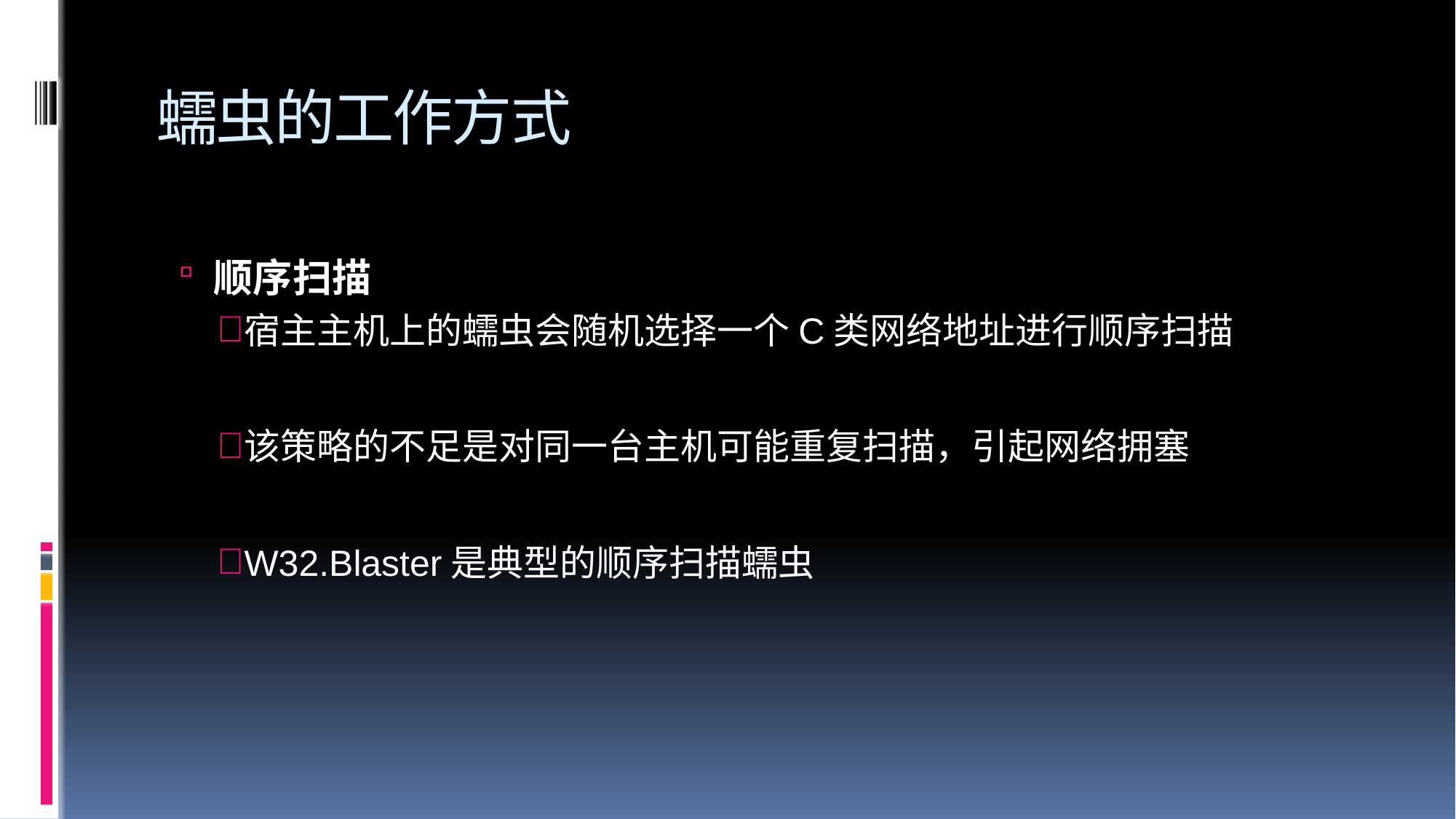

# 蠕虫的工作方式
顺序扫描
宿主主机上的蠕虫会随机选择一个C类网络地址进行顺序扫描

该策略的不足是对同一台主机可能重复扫描，引起网络拥塞

W32.Blaster是典型的顺序扫描蠕虫